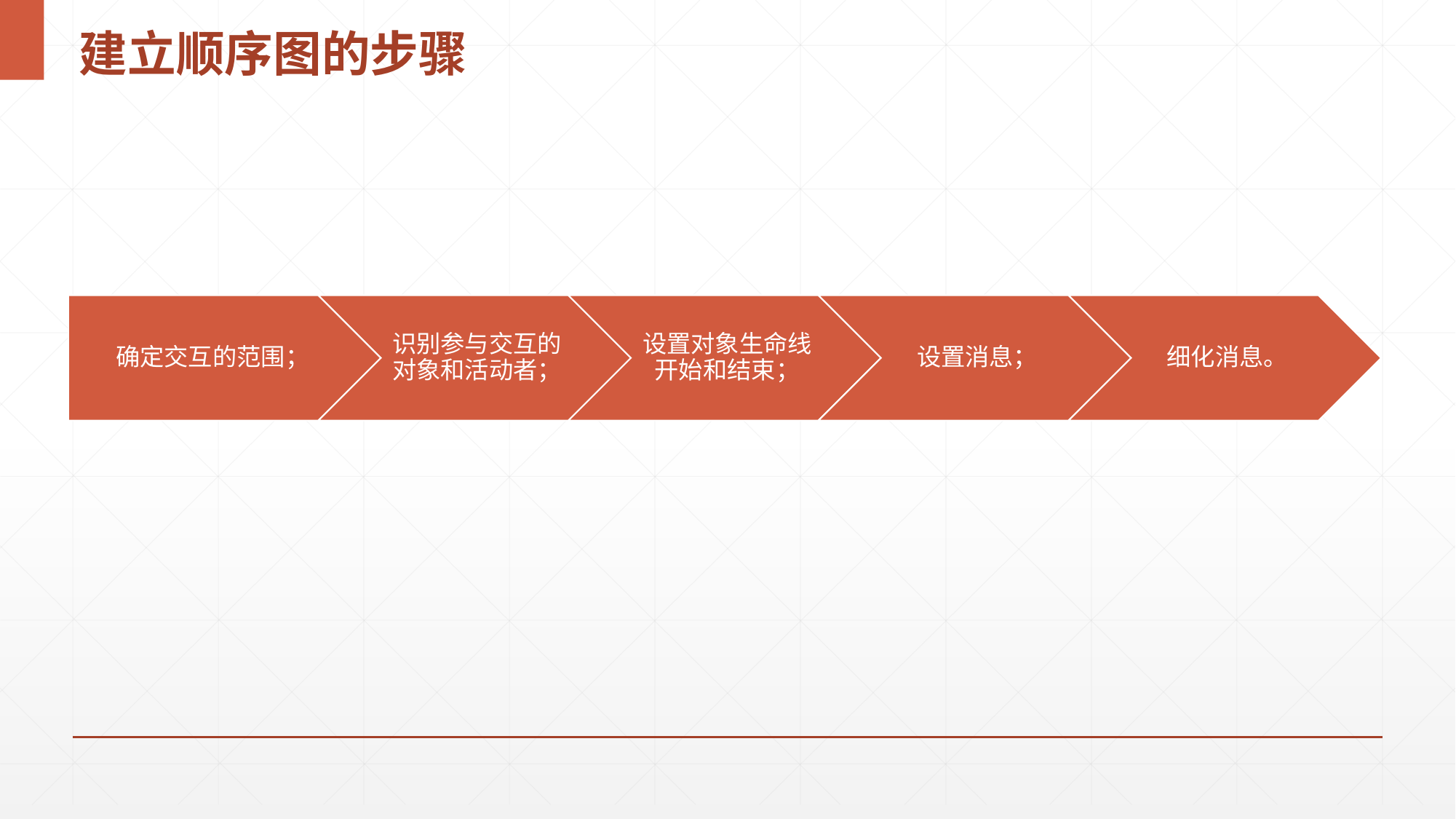

# 建立顺序图的步骤
确定交互的范围；
识别参与交互的对象和活动者；
设置对象生命线开始和结束；
设置消息；
细化消息。